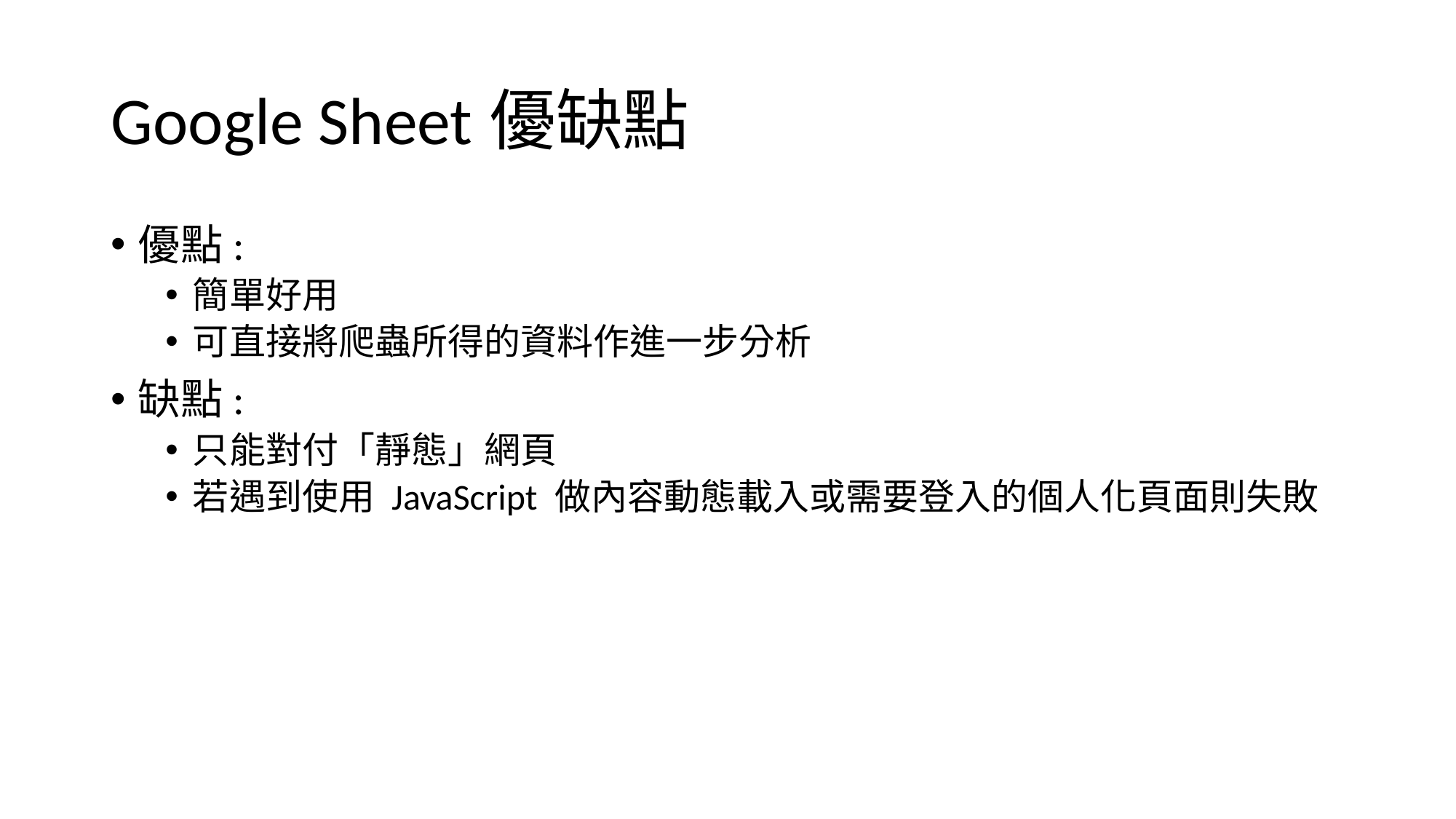

# Google Sheet優缺點
優點:
簡單好用
可直接將爬蟲所得的資料作進一步分析
缺點:
只能對付「靜態」網頁
若遇到使用 JavaScript 做內容動態載入或需要登入的個人化頁面則失敗